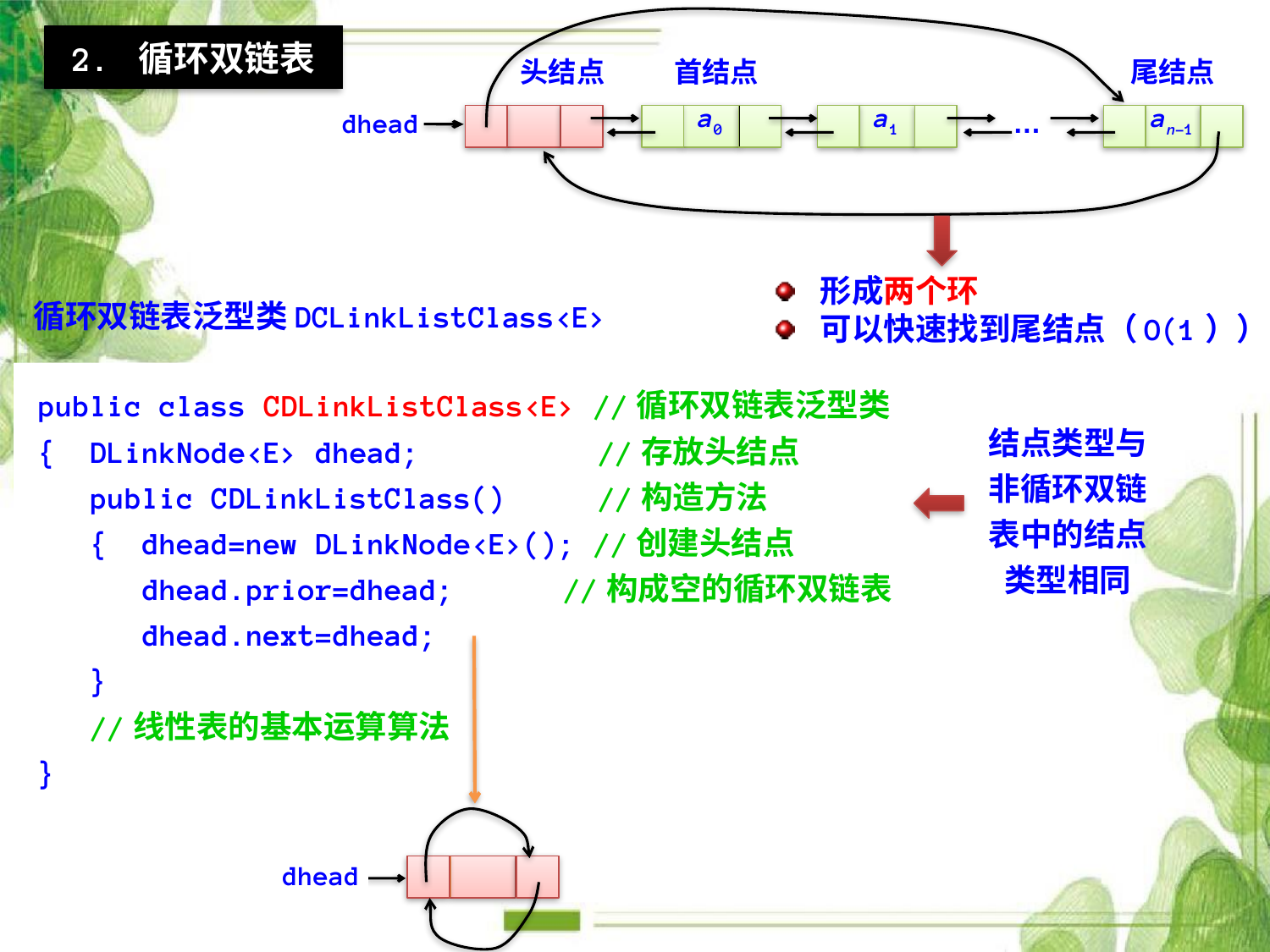

头结点
首结点
尾结点
dhead

a0

a1

…

an-1

2. 循环双链表

形成两个环
可以快速找到尾结点（O(1））
循环双链表泛型类DCLinkListClass<E>
public class CDLinkListClass<E> //循环双链表泛型类
{  DLinkNode<E> dhead;	   //存放头结点
   public CDLinkListClass()	   //构造方法
   {  dhead=new DLinkNode<E>(); //创建头结点
      dhead.prior=dhead;	 //构成空的循环双链表
      dhead.next=dhead;
   }
   //线性表的基本运算算法
}
结点类型与非循环双链表中的结点类型相同

dhead